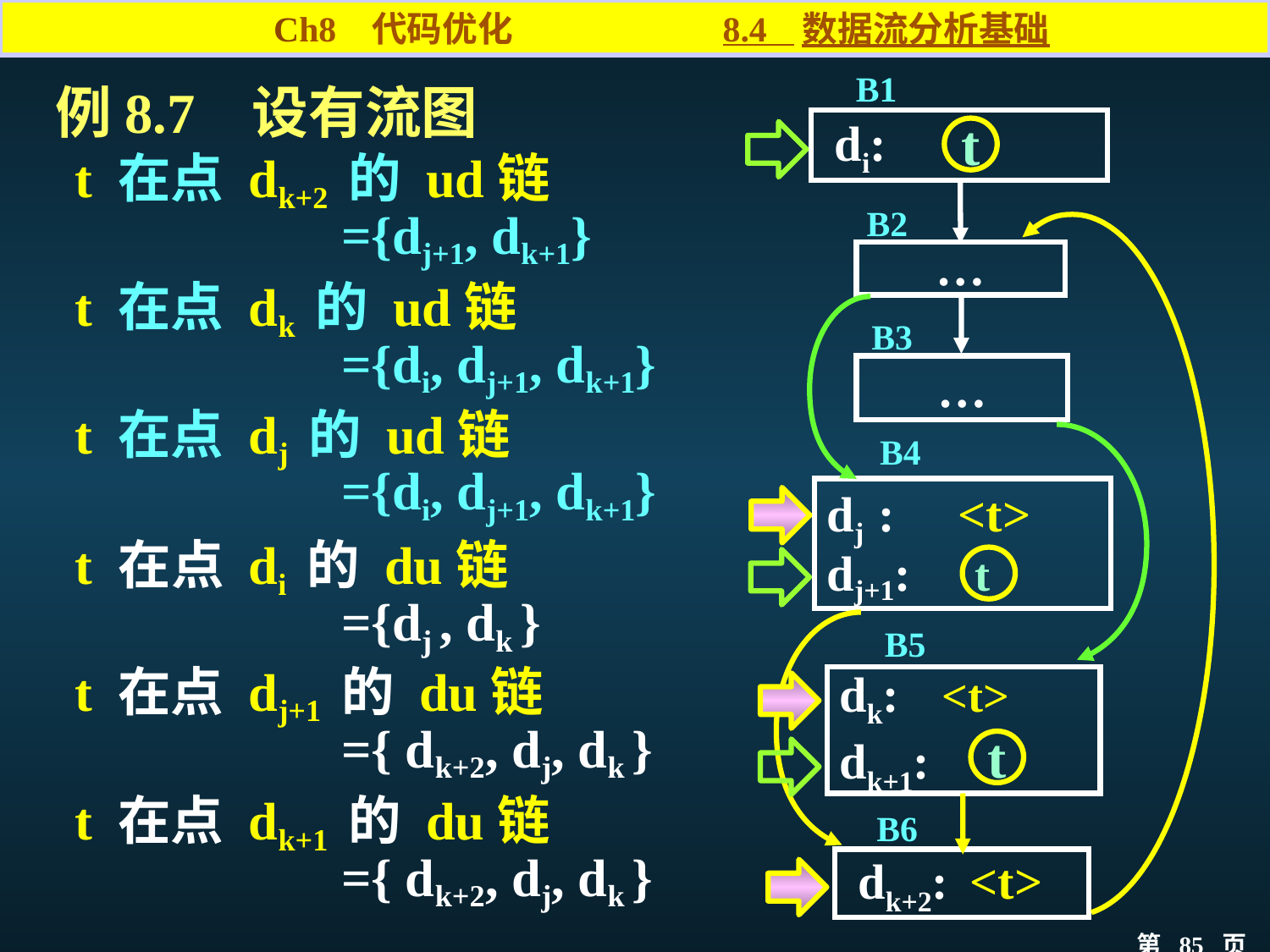

Ch8   代码优化                         8.4   数据流分析基础
B1
例8.7   设有流图
 di:
t

t 在点 dk+2 的 ud链
                    ={dj+1, dk+1}

B2

…
t 在点 dk 的 ud链
                    ={di, dj+1, dk+1}

B3
…
t 在点 dj 的 ud链
                    ={di, dj+1, dk+1}
B4

dj  :      <t>
dj+1:      t

t 在点 di 的 du链
                    ={dj , dk }

B5
dk:    <t>
dk+1:
t 在点 dj+1 的 du链
                    ={ dk+2, dj, dk }

t

t 在点 dk+1 的 du链
                    ={ dk+2, dj, dk }
B6
 dk+2:  <t>